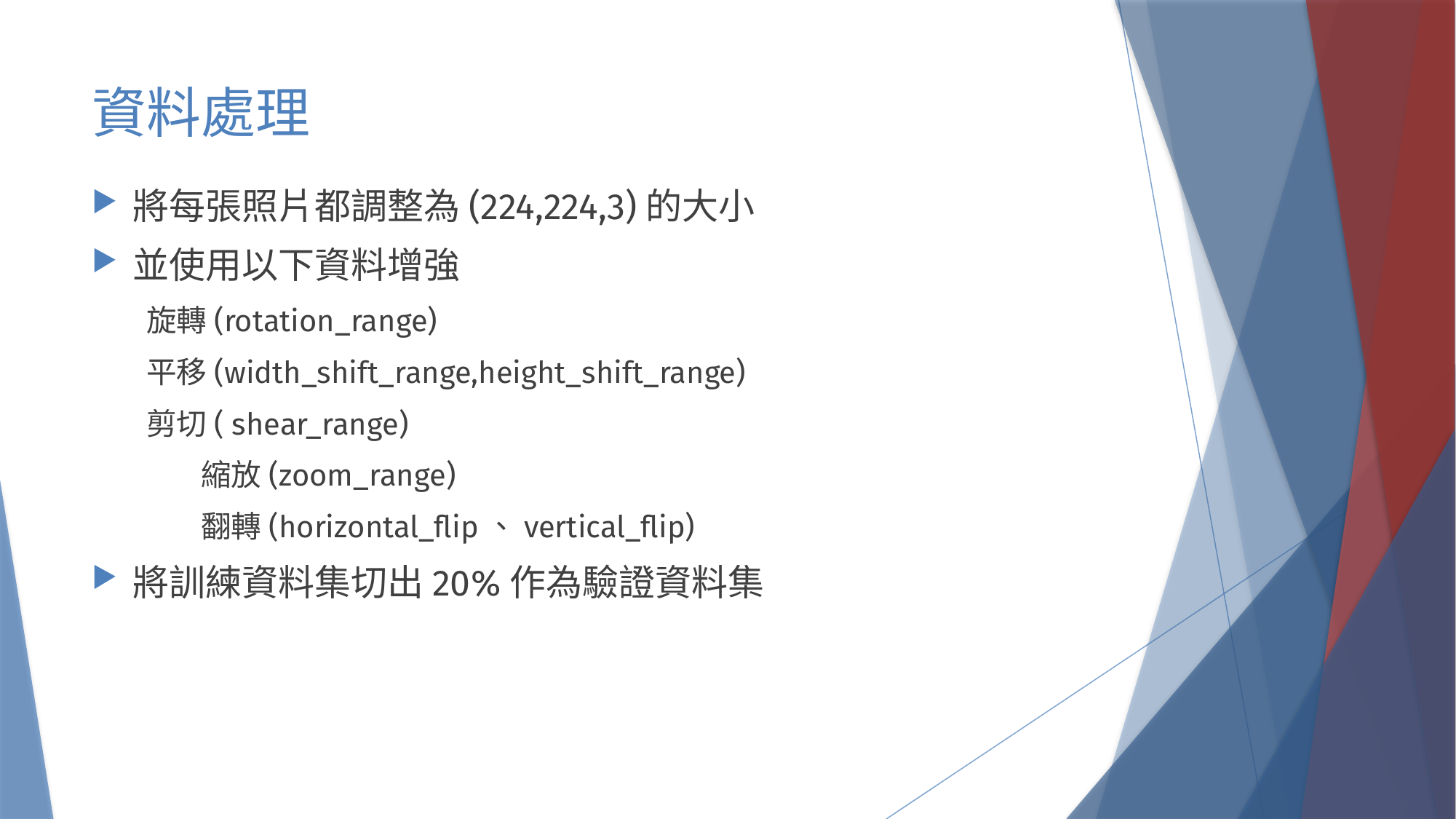

# 資料處理
將每張照片都調整為(224,224,3)的大小
並使用以下資料增強
旋轉(rotation_range)
平移(width_shift_range,height_shift_range)
剪切( shear_range)
     	縮放(zoom_range)
     	翻轉(horizontal_flip、vertical_flip)
將訓練資料集切出20%作為驗證資料集